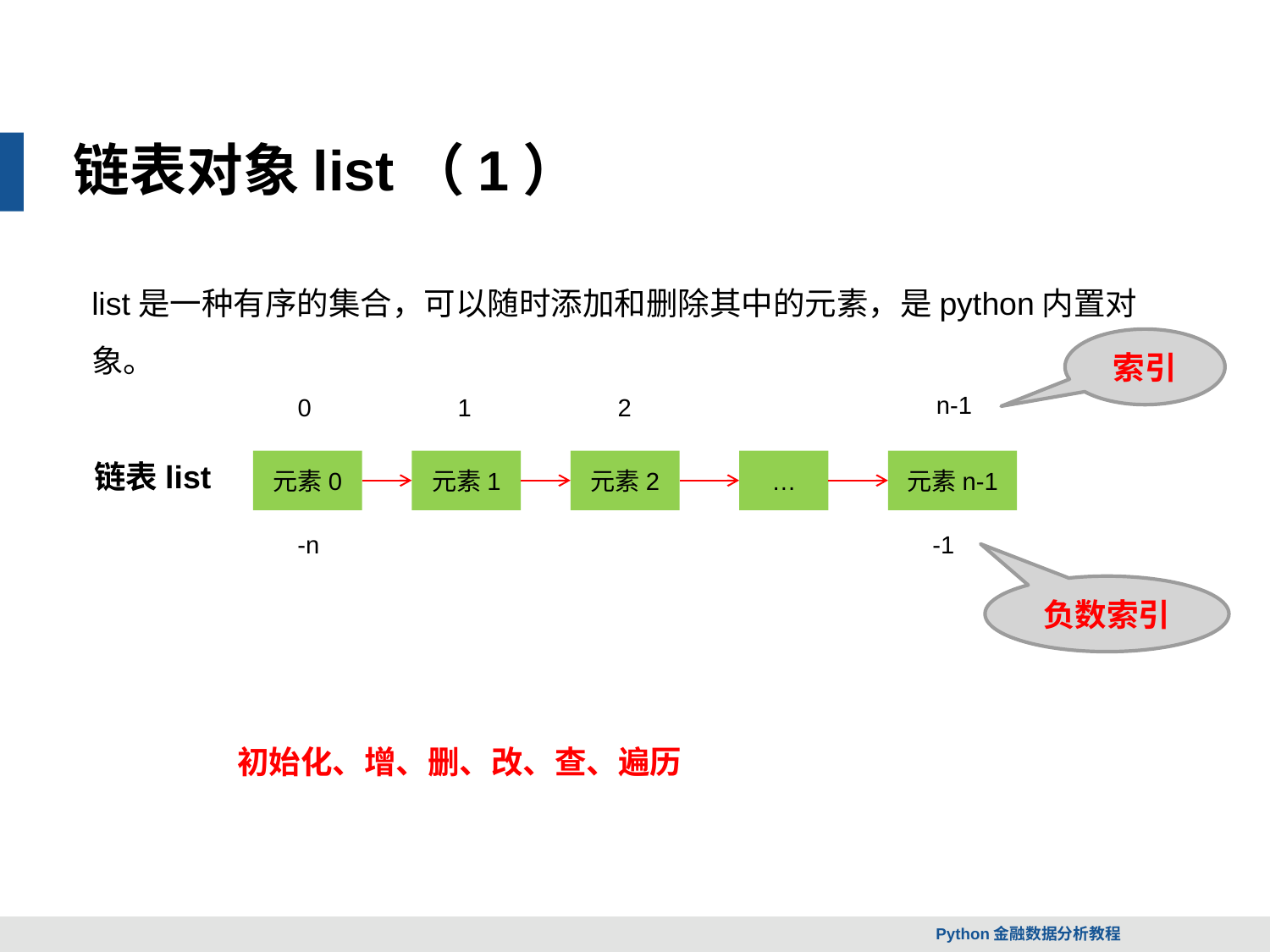

链表对象list（1）
list是一种有序的集合，可以随时添加和删除其中的元素，是python内置对象。
索引
n-1
0
1
2
链表list
元素0
元素1
元素2
…
元素n-1
-n
-1
负数索引
初始化、增、删、改、查、遍历
Python金融数据分析教程